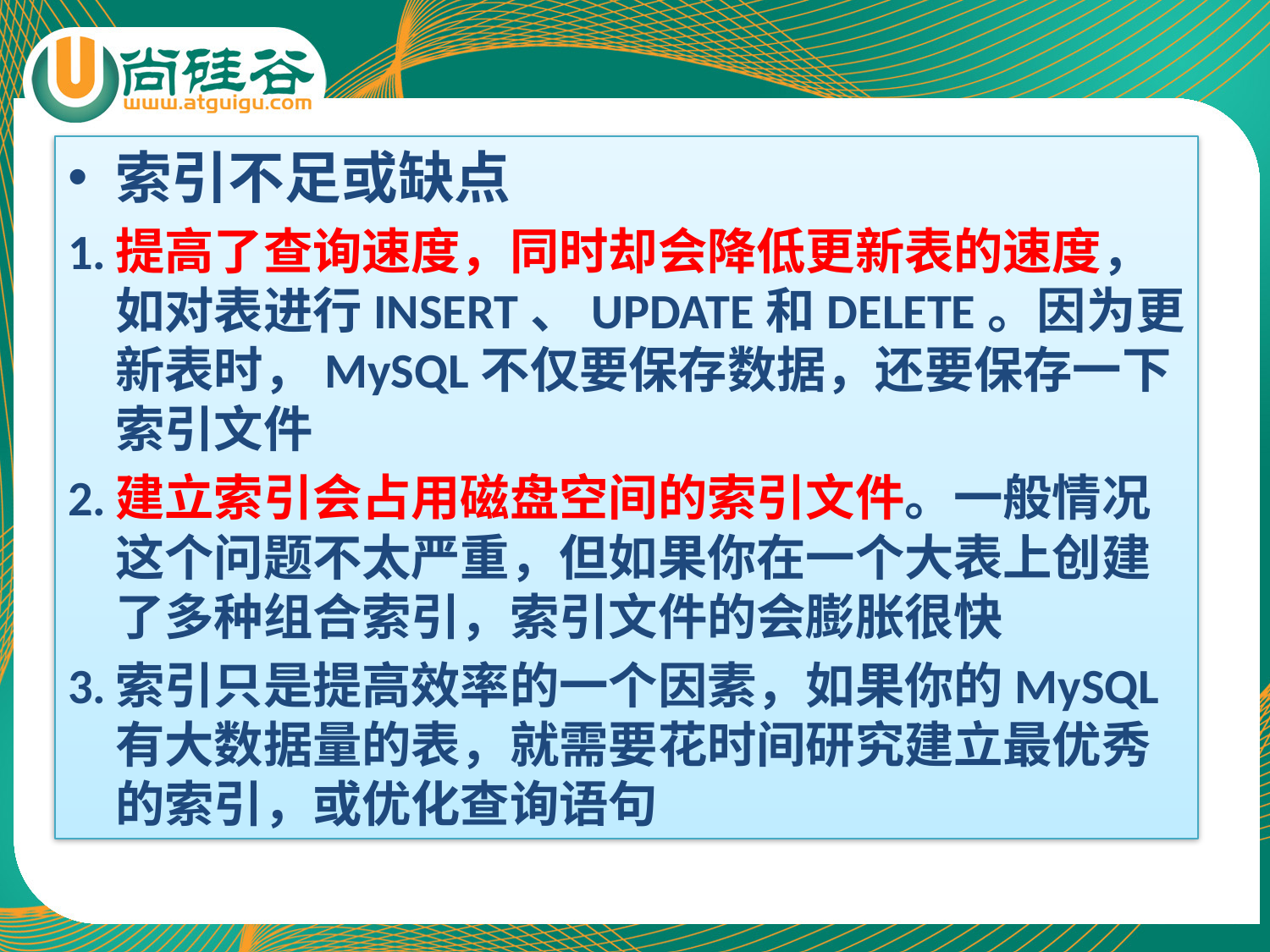

索引不足或缺点
1.	提高了查询速度，同时却会降低更新表的速度，如对表进行INSERT、UPDATE和DELETE。因为更新表时，MySQL不仅要保存数据，还要保存一下索引文件
2.	建立索引会占用磁盘空间的索引文件。一般情况这个问题不太严重，但如果你在一个大表上创建了多种组合索引，索引文件的会膨胀很快
3.	索引只是提高效率的一个因素，如果你的MySQL有大数据量的表，就需要花时间研究建立最优秀的索引，或优化查询语句